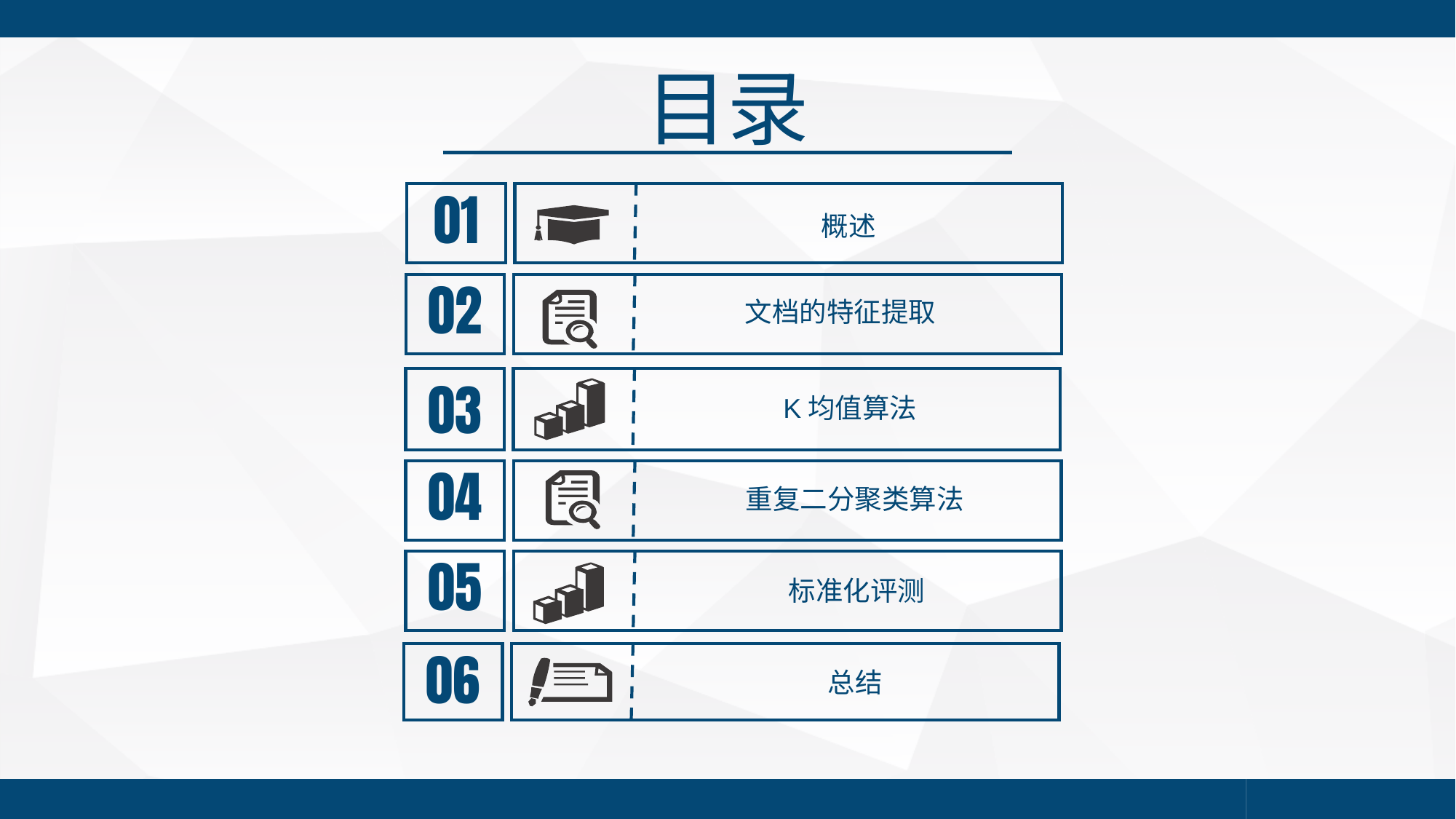

目录

01

概述

02

文档的特征提取

03

K均值算法

04

重复二分聚类算法

05

标准化评测

06

总结